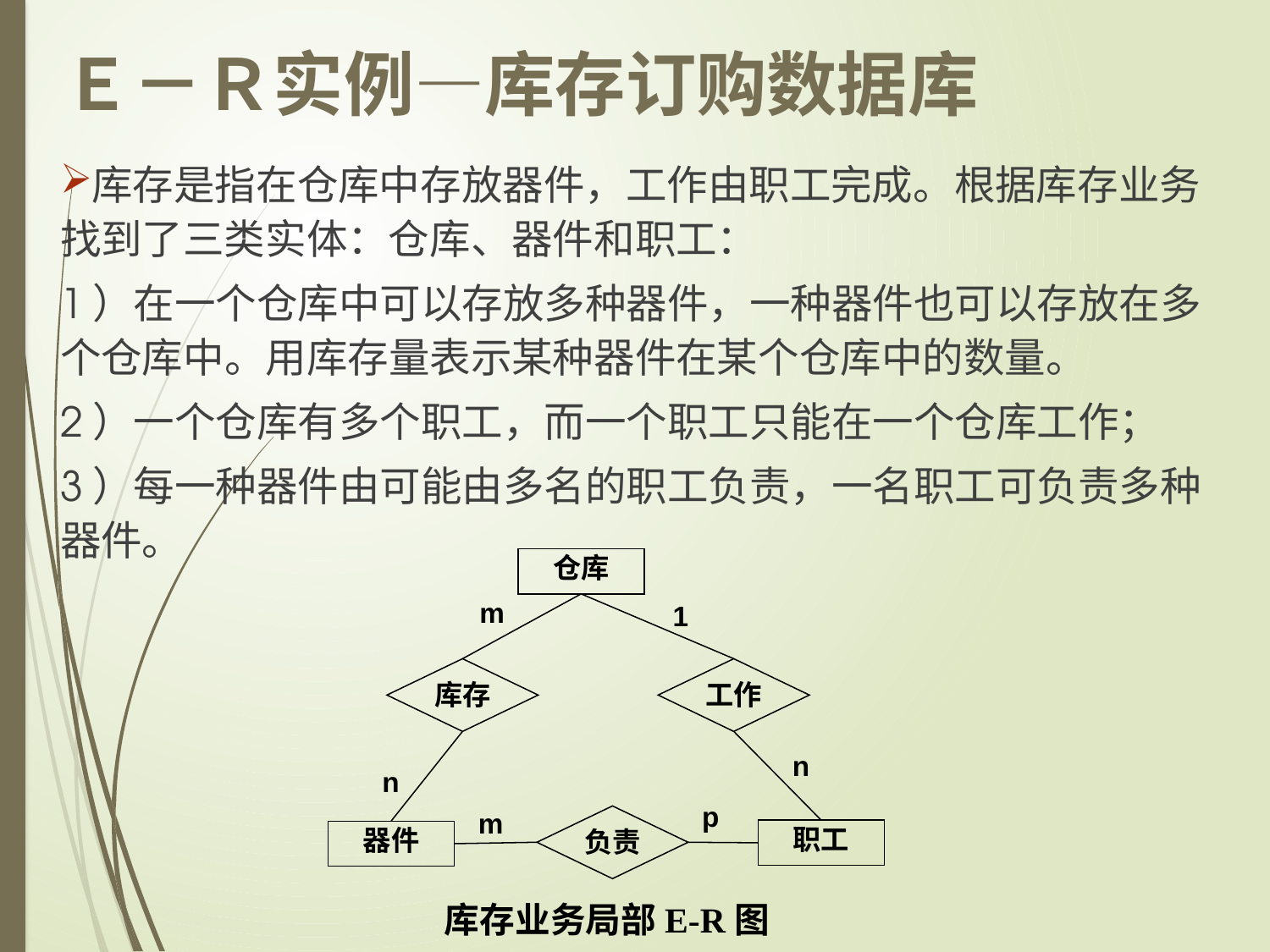

Ｅ－Ｒ实例—库存订购数据库
库存是指在仓库中存放器件，工作由职工完成。根据库存业务找到了三类实体：仓库、器件和职工：
1）在一个仓库中可以存放多种器件，一种器件也可以存放在多个仓库中。用库存量表示某种器件在某个仓库中的数量。
2）一个仓库有多个职工，而一个职工只能在一个仓库工作；
3）每一种器件由可能由多名的职工负责，一名职工可负责多种器件。
仓库
m
1
库存
工作
n
n
p
m
负责
职工
器件
库存业务局部E-R图